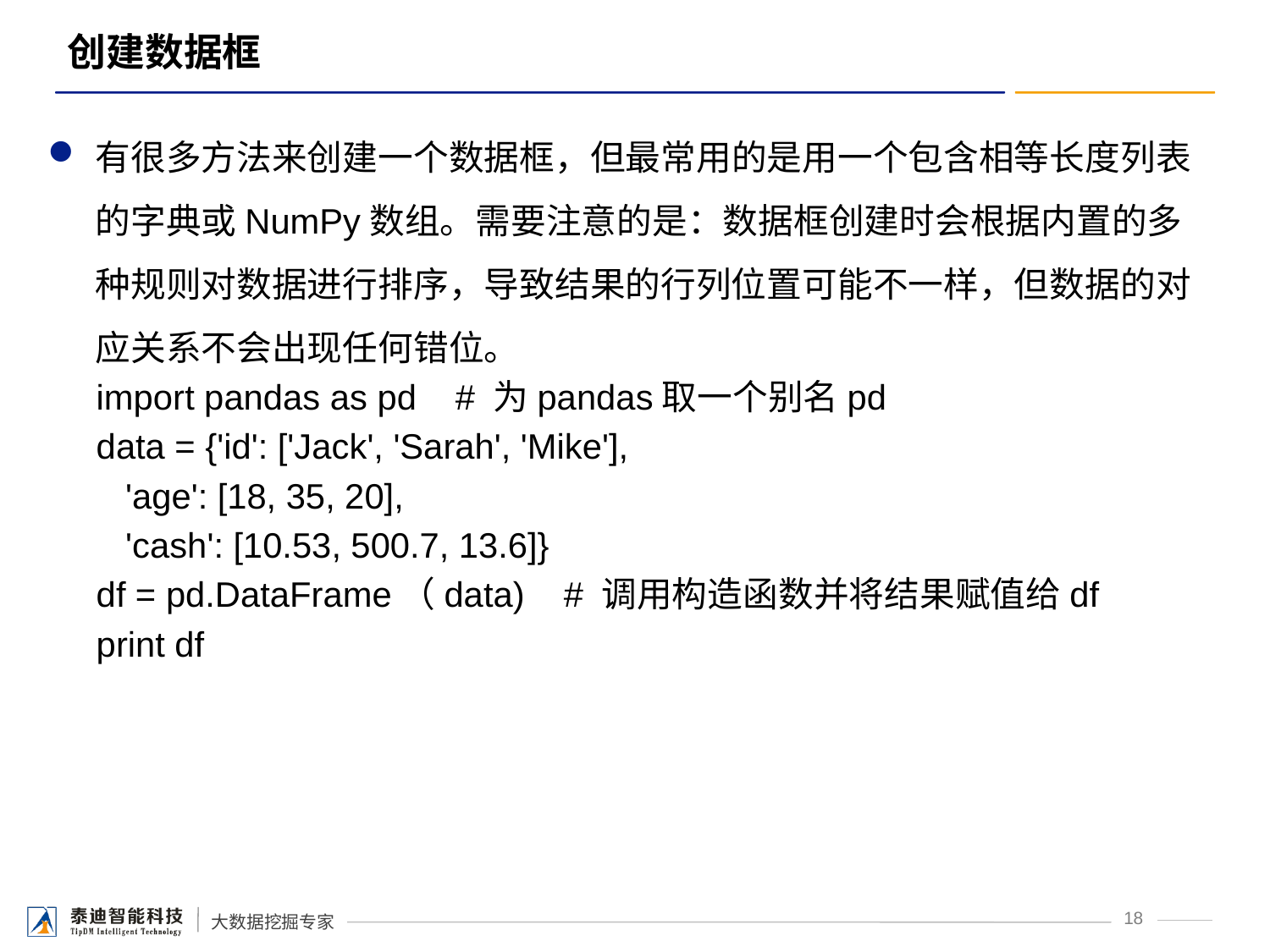

# 创建数据框
有很多方法来创建一个数据框，但最常用的是用一个包含相等长度列表的字典或NumPy数组。需要注意的是：数据框创建时会根据内置的多种规则对数据进行排序，导致结果的行列位置可能不一样，但数据的对应关系不会出现任何错位。
     import pandas as pd    # 为pandas取一个别名pd
     data = {'id': ['Jack', 'Sarah', 'Mike'],
        'age': [18, 35, 20],
        'cash': [10.53, 500.7, 13.6]}
     df = pd.DataFrame（data)    # 调用构造函数并将结果赋值给df
     print df